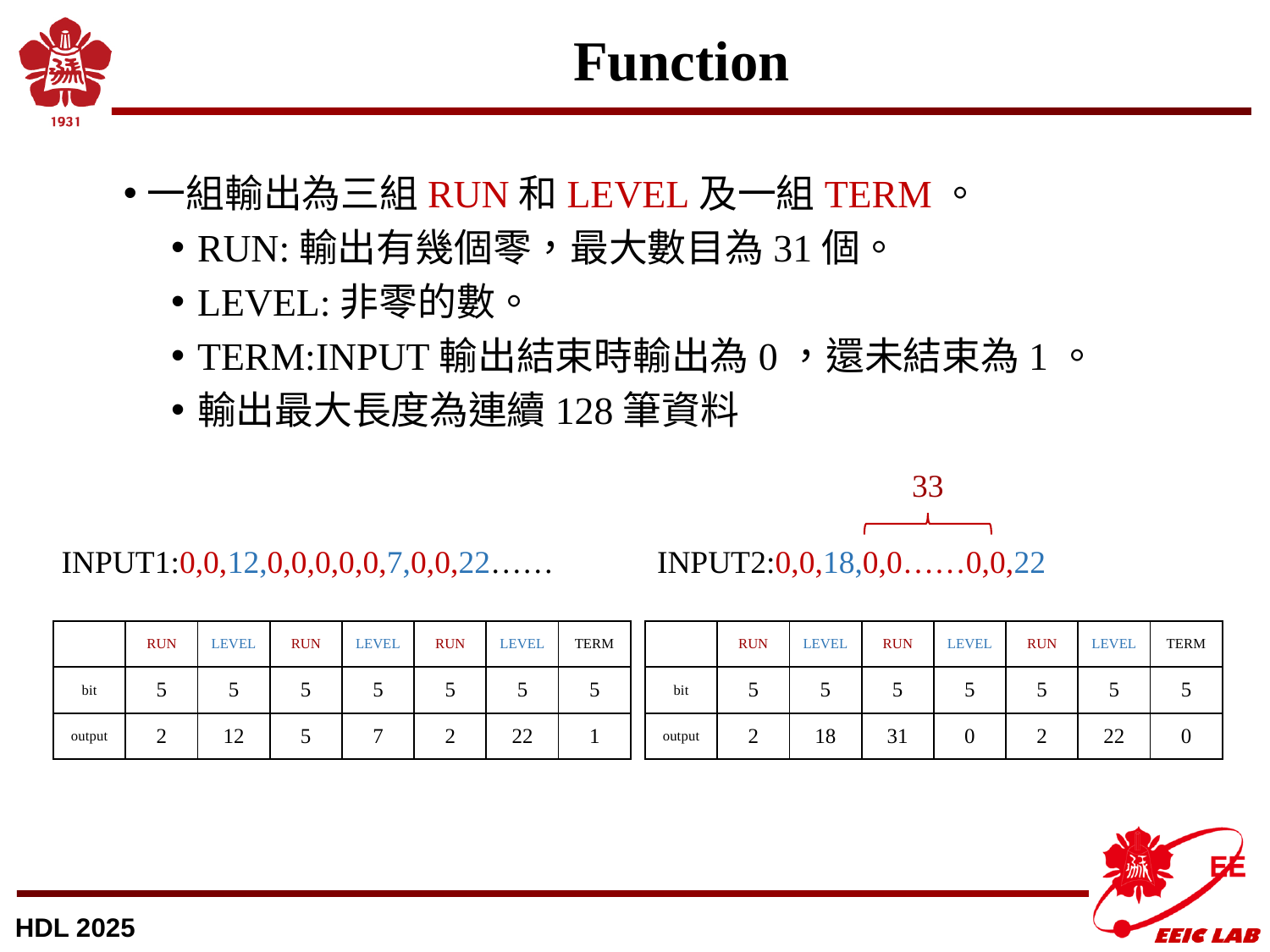

# Function
一組輸出為三組RUN和LEVEL及一組TERM。
RUN:輸出有幾個零，最大數目為31個。
LEVEL:非零的數。
TERM:INPUT輸出結束時輸出為0，還未結束為1。
輸出最大長度為連續128筆資料
33

INPUT1:0,0,12,0,0,0,0,0,7,0,0,22……
INPUT2:0,0,18,0,0……0,0,22
|  | RUN | LEVEL | RUN | LEVEL | RUN | LEVEL | TERM |
| --- | --- | --- | --- | --- | --- | --- | --- |
| bit | 5 | 5 | 5 | 5 | 5 | 5 | 5 |
| output | 2 | 12 | 5 | 7 | 2 | 22 | 1 |
|  | RUN | LEVEL | RUN | LEVEL | RUN | LEVEL | TERM |
| --- | --- | --- | --- | --- | --- | --- | --- |
| bit | 5 | 5 | 5 | 5 | 5 | 5 | 5 |
| output | 2 | 18 | 31 | 0 | 2 | 22 | 0 |